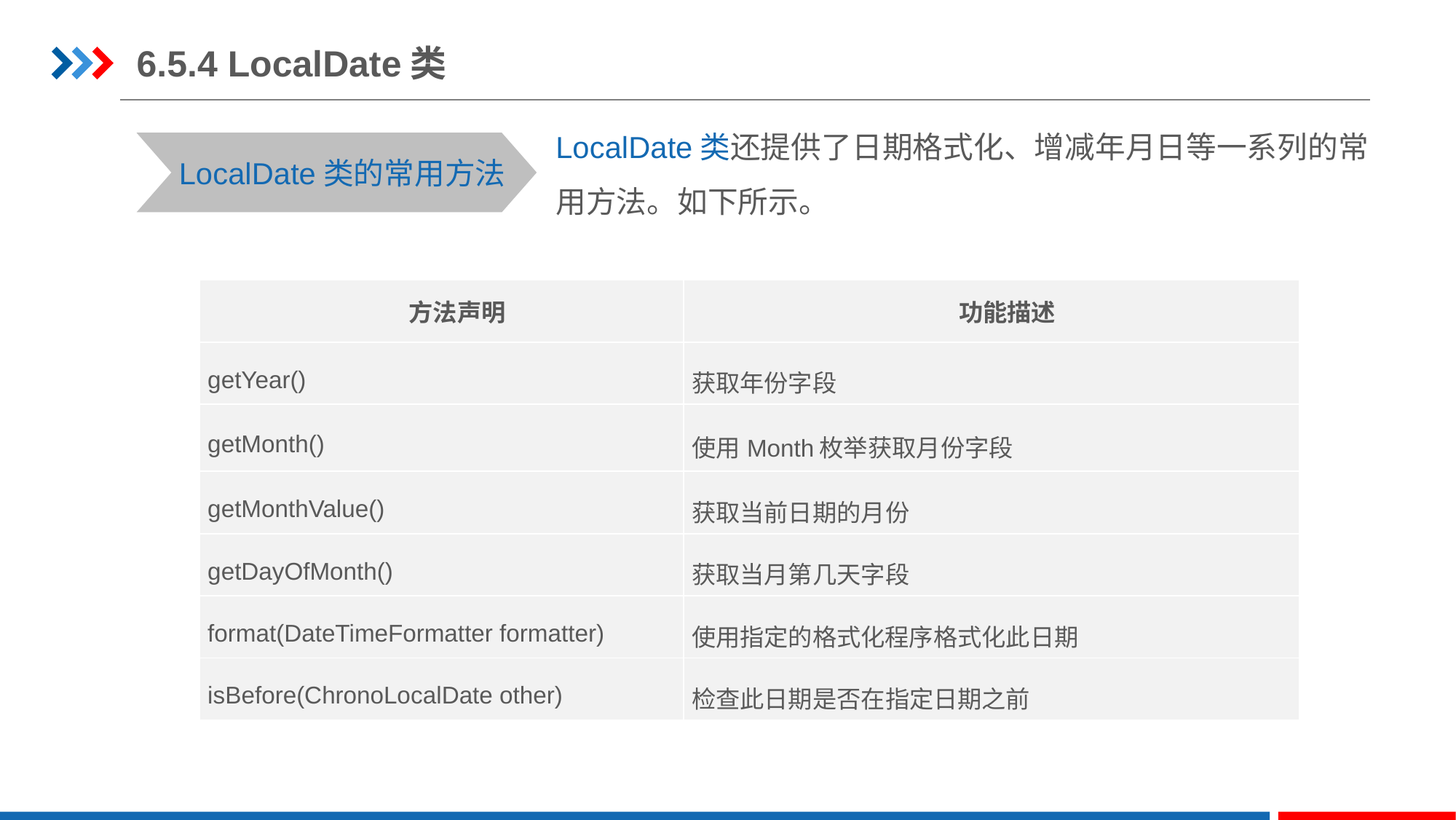

6.5.4 LocalDate类
LocalDate类还提供了日期格式化、增减年月日等一系列的常用方法。如下所示。

LocalDate类的常用方法
| 方法声明 | 功能描述 |
| --- | --- |
| getYear() | 获取年份字段 |
| getMonth() | 使用Month枚举获取月份字段 |
| getMonthValue() | 获取当前日期的月份 |
| getDayOfMonth() | 获取当月第几天字段 |
| format(DateTimeFormatter formatter) | 使用指定的格式化程序格式化此日期 |
| isBefore(ChronoLocalDate other) | 检查此日期是否在指定日期之前 |